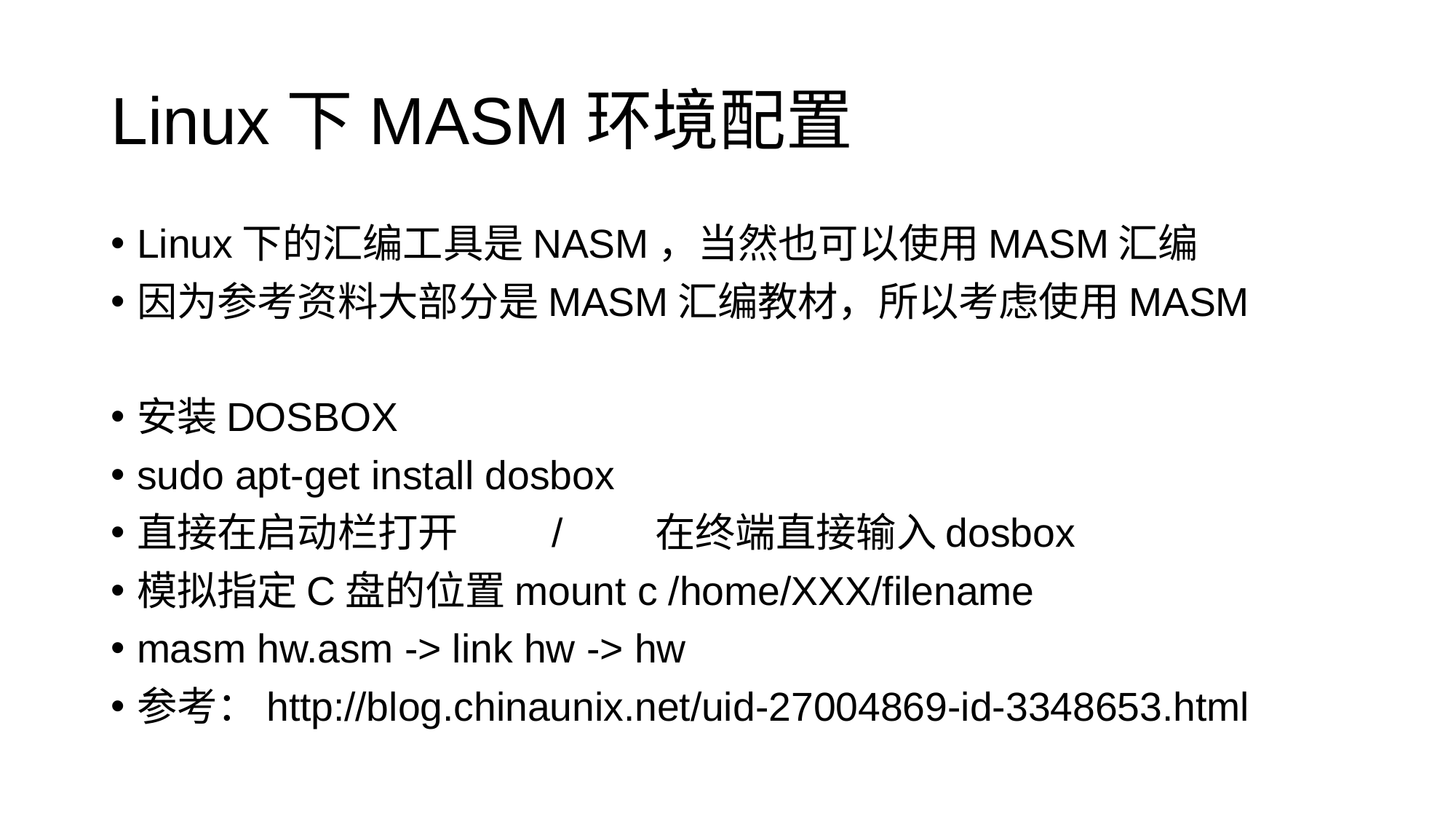

# Linux下MASM环境配置
Linux下的汇编工具是NASM，当然也可以使用MASM汇编
因为参考资料大部分是MASM汇编教材，所以考虑使用MASM

安装DOSBOX
sudo apt-get install dosbox
直接在启动栏打开	/	在终端直接输入dosbox
模拟指定C盘的位置mount c /home/XXX/filename
masm hw.asm -> link hw -> hw
参考：http://blog.chinaunix.net/uid-27004869-id-3348653.html